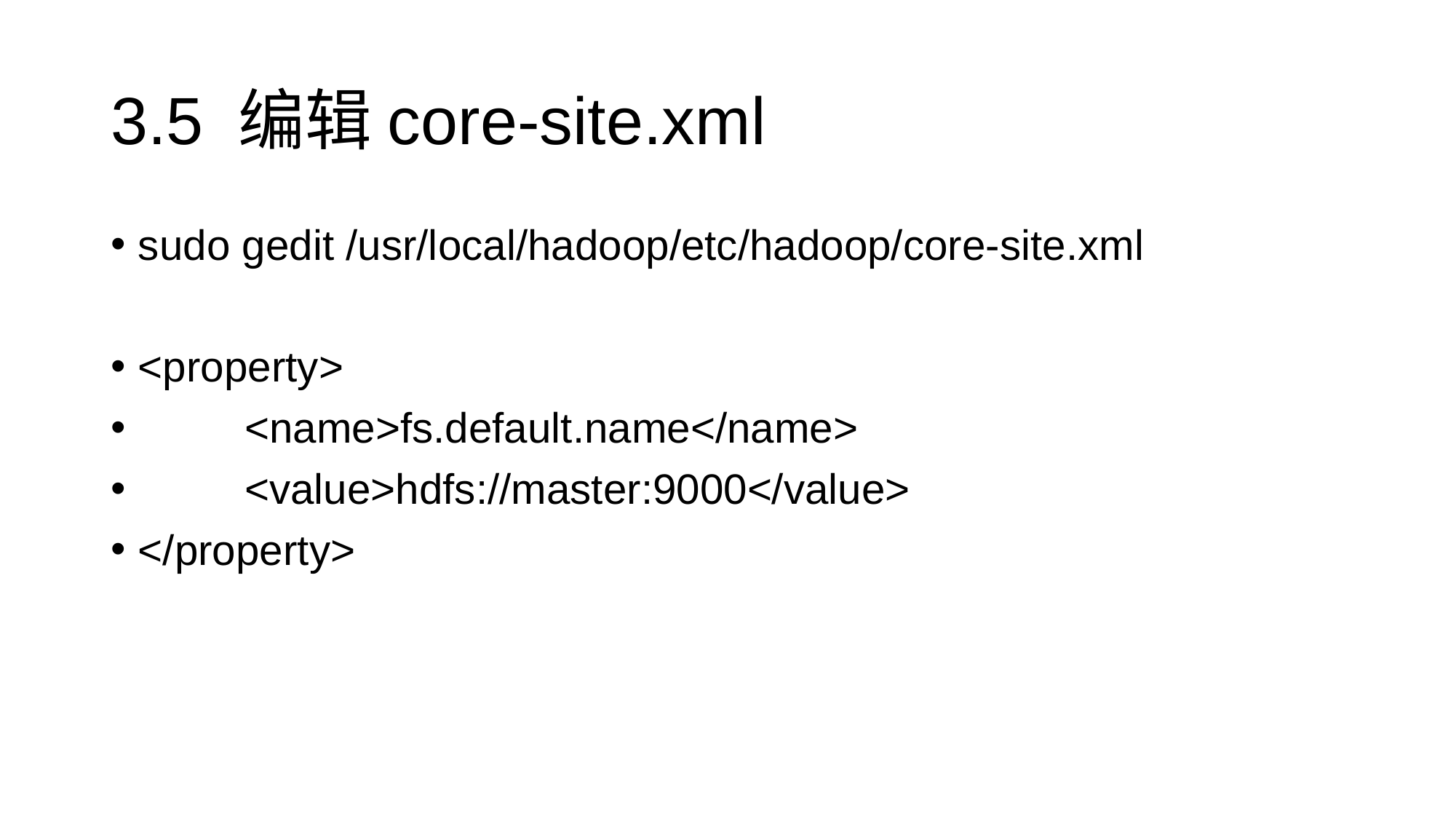

# 3.5 编辑core-site.xml
sudo gedit /usr/local/hadoop/etc/hadoop/core-site.xml

<property>
         <name>fs.default.name</name>
         <value>hdfs://master:9000</value>
</property>